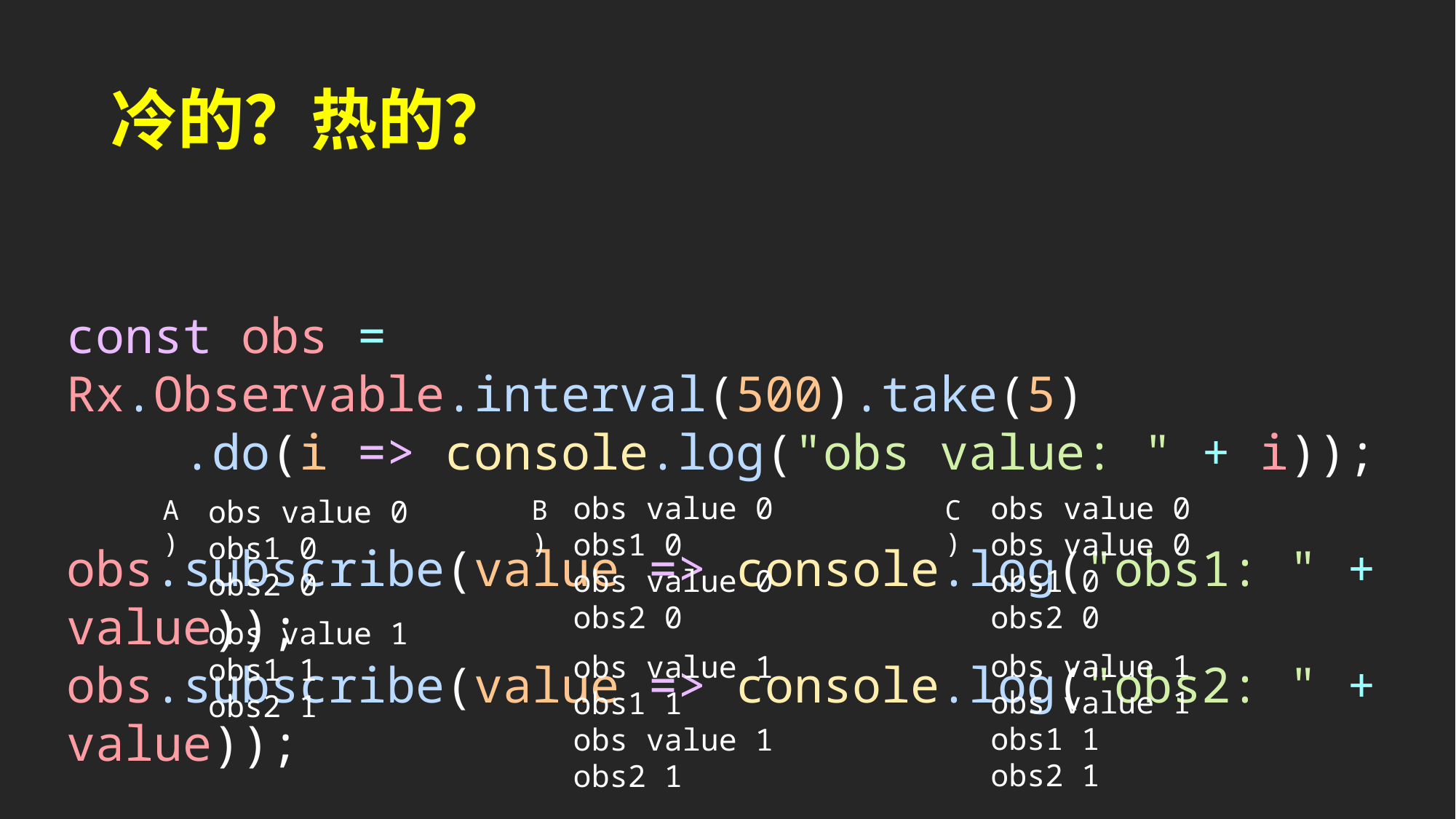

# 冷的？热的？
const obs = Rx.Observable.interval(500).take(5)
    .do(i => console.log("obs value: " + i));
obs.subscribe(value => console.log("obs1: " + value));
obs.subscribe(value => console.log("obs2: " + value));
obs value 0
obs value 0
obs1 0
obs2 0
obs value 0
obs1 0
obs value 0
obs2 0
obs value 0
obs1 0
obs2 0
A)
B)
C)
obs value 1
obs1 1
obs2 1
obs value 1
obs value 1
obs1 1
obs2 1
obs value 1
obs1 1
obs value 1
obs2 1